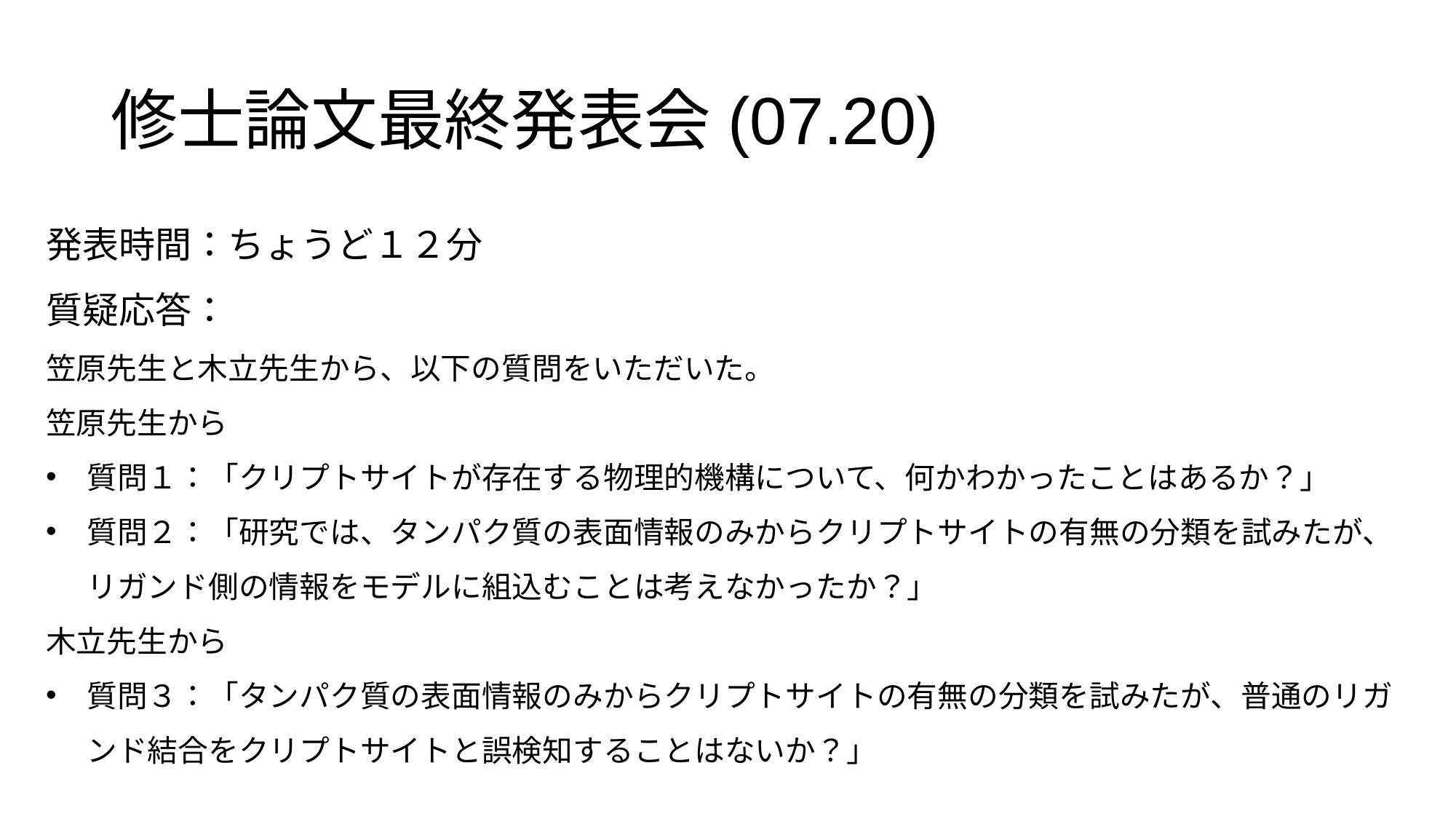

# 修士論文最終発表会(07.20)
発表時間：ちょうど１２分
質疑応答：
笠原先生と木立先生から、以下の質問をいただいた。
笠原先生から
質問１：「クリプトサイトが存在する物理的機構について、何かわかったことはあるか？」
質問２：「研究では、タンパク質の表面情報のみからクリプトサイトの有無の分類を試みたが、リガンド側の情報をモデルに組込むことは考えなかったか？」
木立先生から
質問３：「タンパク質の表面情報のみからクリプトサイトの有無の分類を試みたが、普通のリガンド結合をクリプトサイトと誤検知することはないか？」